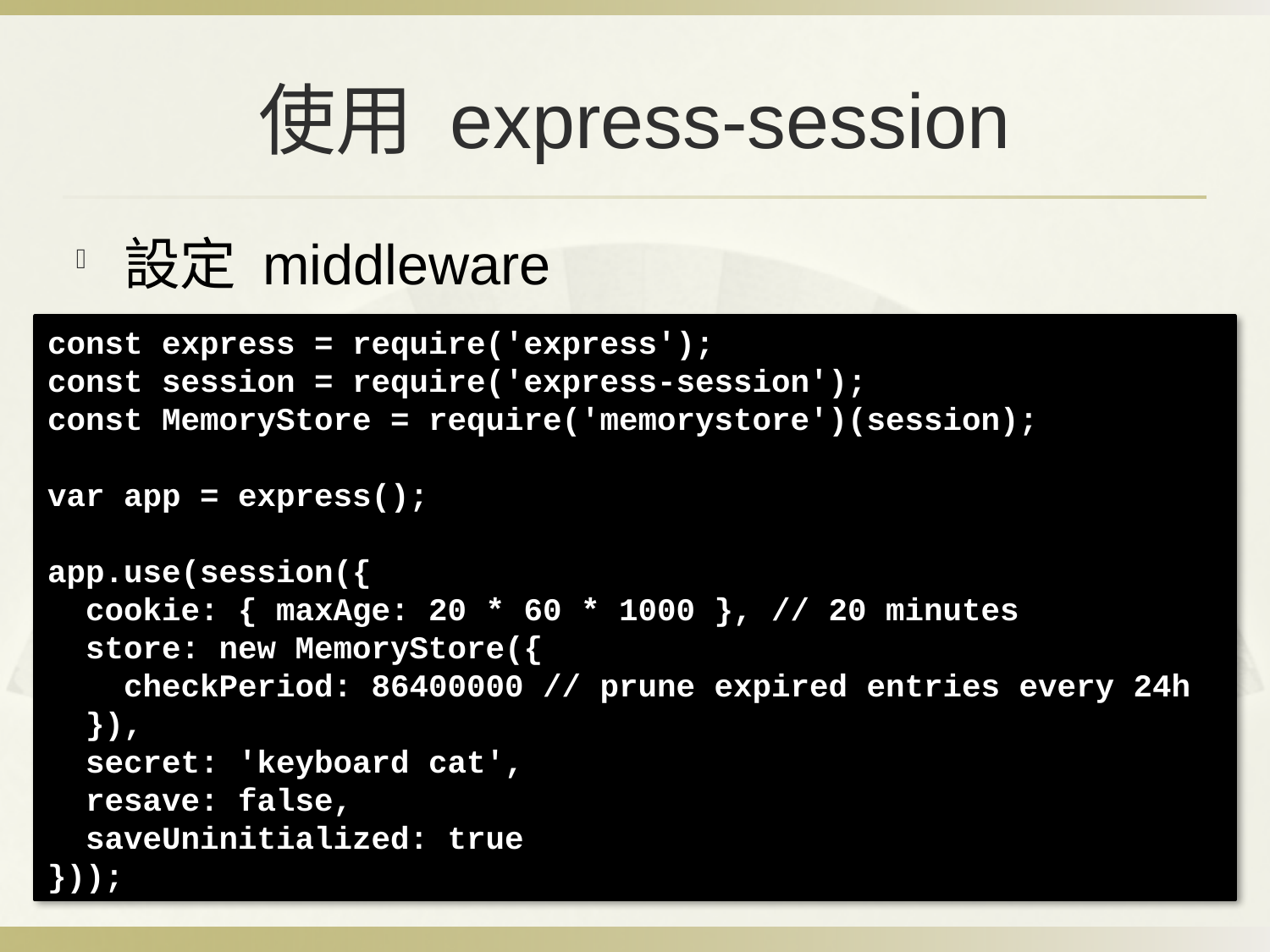

# 使用 express-session
設定 middleware
const express = require('express');
const session = require('express-session');
const MemoryStore = require('memorystore')(session);

var app = express();

app.use(session({
  cookie: { maxAge: 20 * 60 * 1000 }, // 20 minutes
  store: new MemoryStore({
    checkPeriod: 86400000 // prune expired entries every 24h
  }),
  secret: 'keyboard cat',
  resave: false,
  saveUninitialized: true
}));